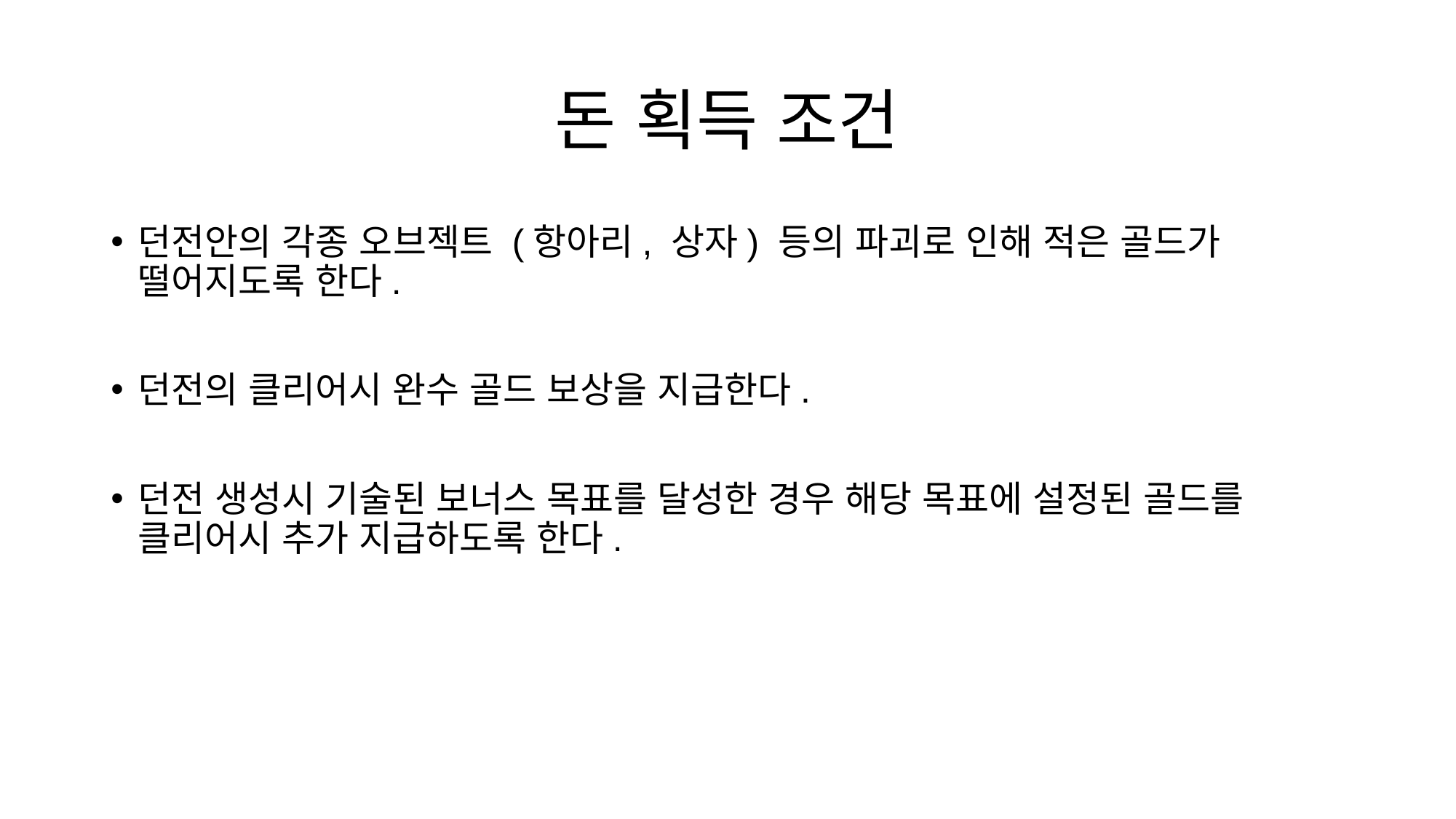

# 돈 획득 조건
던전안의 각종 오브젝트 (항아리, 상자) 등의 파괴로 인해 적은 골드가 떨어지도록 한다.

던전의 클리어시 완수 골드 보상을 지급한다.

던전 생성시 기술된 보너스 목표를 달성한 경우 해당 목표에 설정된 골드를 클리어시 추가 지급하도록 한다.